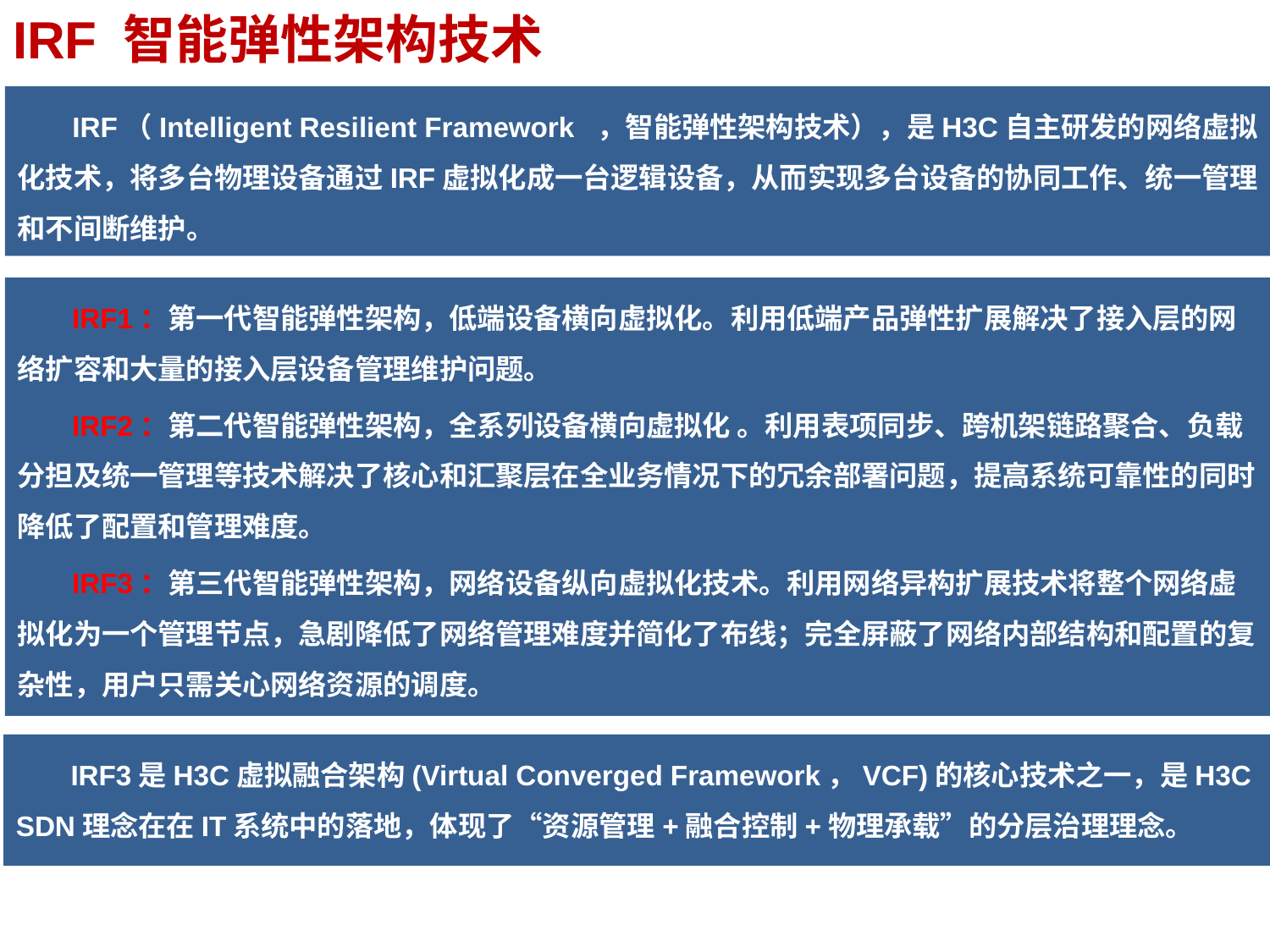

# IRF 智能弹性架构技术
       IRF（Intelligent Resilient Framework  ，智能弹性架构技术），是H3C自主研发的网络虚拟化技术，将多台物理设备通过IRF虚拟化成一台逻辑设备，从而实现多台设备的协同工作、统一管理和不间断维护。
       IRF1：第一代智能弹性架构，低端设备横向虚拟化。利用低端产品弹性扩展解决了接入层的网络扩容和大量的接入层设备管理维护问题。
       IRF2：第二代智能弹性架构，全系列设备横向虚拟化 。利用表项同步、跨机架链路聚合、负载分担及统一管理等技术解决了核心和汇聚层在全业务情况下的冗余部署问题，提高系统可靠性的同时降低了配置和管理难度。
       IRF3：第三代智能弹性架构，网络设备纵向虚拟化技术。利用网络异构扩展技术将整个网络虚拟化为一个管理节点，急剧降低了网络管理难度并简化了布线；完全屏蔽了网络内部结构和配置的复杂性，用户只需关心网络资源的调度。
       IRF3是H3C虚拟融合架构(Virtual Converged Framework，VCF)的核心技术之一，是H3C SDN理念在在IT系统中的落地，体现了“资源管理+融合控制+物理承载”的分层治理理念。